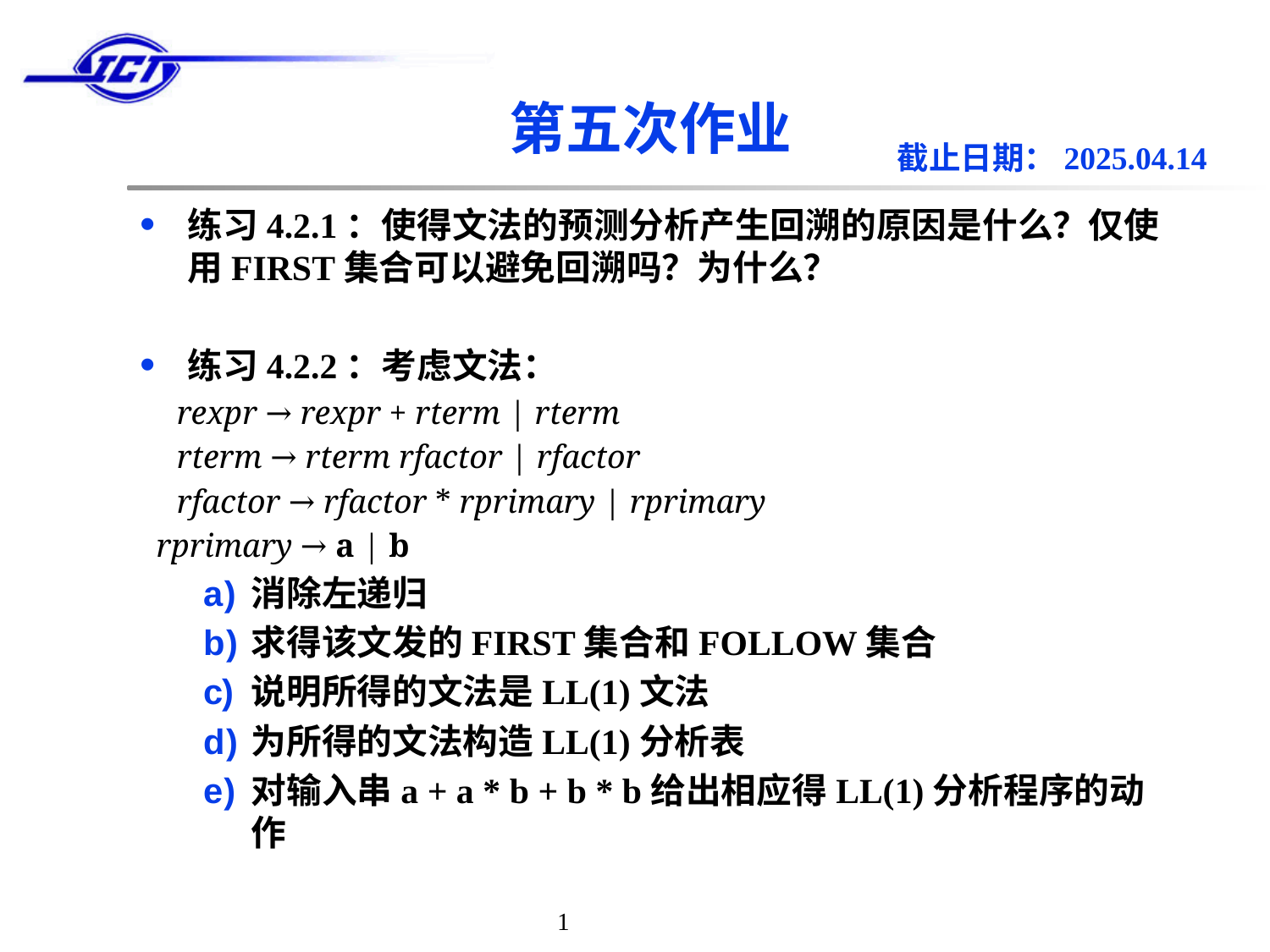

# 第五次作业
截止日期：2025.04.14
练习4.2.1：使得文法的预测分析产生回溯的原因是什么？仅使用FIRST集合可以避免回溯吗？为什么？

练习4.2.2：考虑文法：
rexpr → rexpr + rterm | rterm
rterm → rterm rfactor | rfactor
rfactor → rfactor * rprimary | rprimary
  rprimary → a | b
消除左递归
求得该文发的FIRST集合和FOLLOW集合
说明所得的文法是LL(1)文法
为所得的文法构造LL(1)分析表
对输入串a + a * b + b * b给出相应得LL(1)分析程序的动作